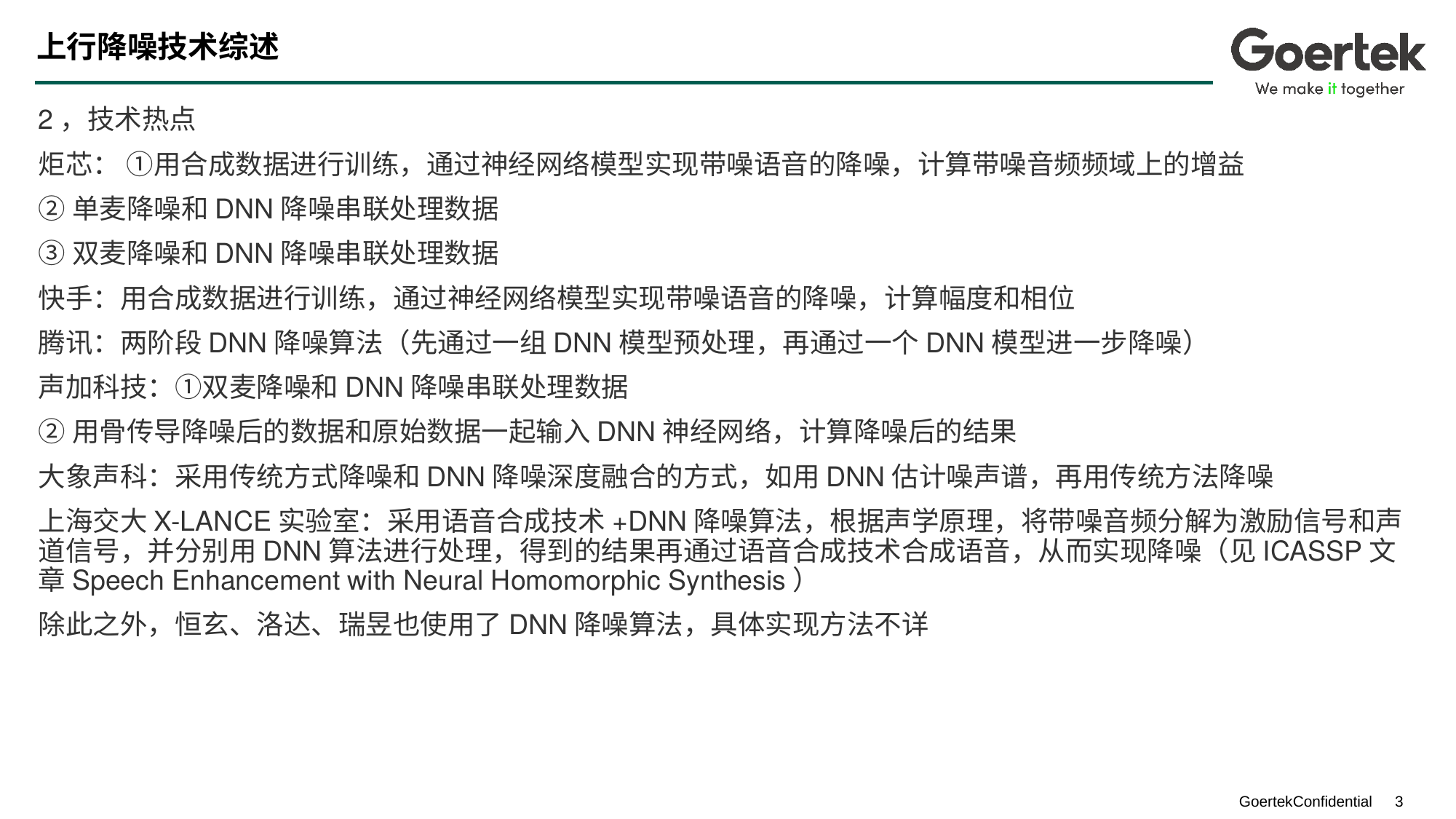

# 上行降噪技术综述
2，技术热点
炬芯： ①用合成数据进行训练，通过神经网络模型实现带噪语音的降噪，计算带噪音频频域上的增益
②单麦降噪和DNN降噪串联处理数据
③双麦降噪和DNN降噪串联处理数据
快手：用合成数据进行训练，通过神经网络模型实现带噪语音的降噪，计算幅度和相位
腾讯：两阶段DNN降噪算法（先通过一组DNN模型预处理，再通过一个DNN模型进一步降噪）
声加科技：①双麦降噪和DNN降噪串联处理数据
②用骨传导降噪后的数据和原始数据一起输入DNN神经网络，计算降噪后的结果
大象声科：采用传统方式降噪和DNN降噪深度融合的方式，如用DNN估计噪声谱，再用传统方法降噪
上海交大X-LANCE实验室：采用语音合成技术+DNN降噪算法，根据声学原理，将带噪音频分解为激励信号和声道信号，并分别用DNN算法进行处理，得到的结果再通过语音合成技术合成语音，从而实现降噪（见ICASSP文章Speech Enhancement with Neural Homomorphic Synthesis）
除此之外，恒玄、洛达、瑞昱也使用了DNN降噪算法，具体实现方法不详